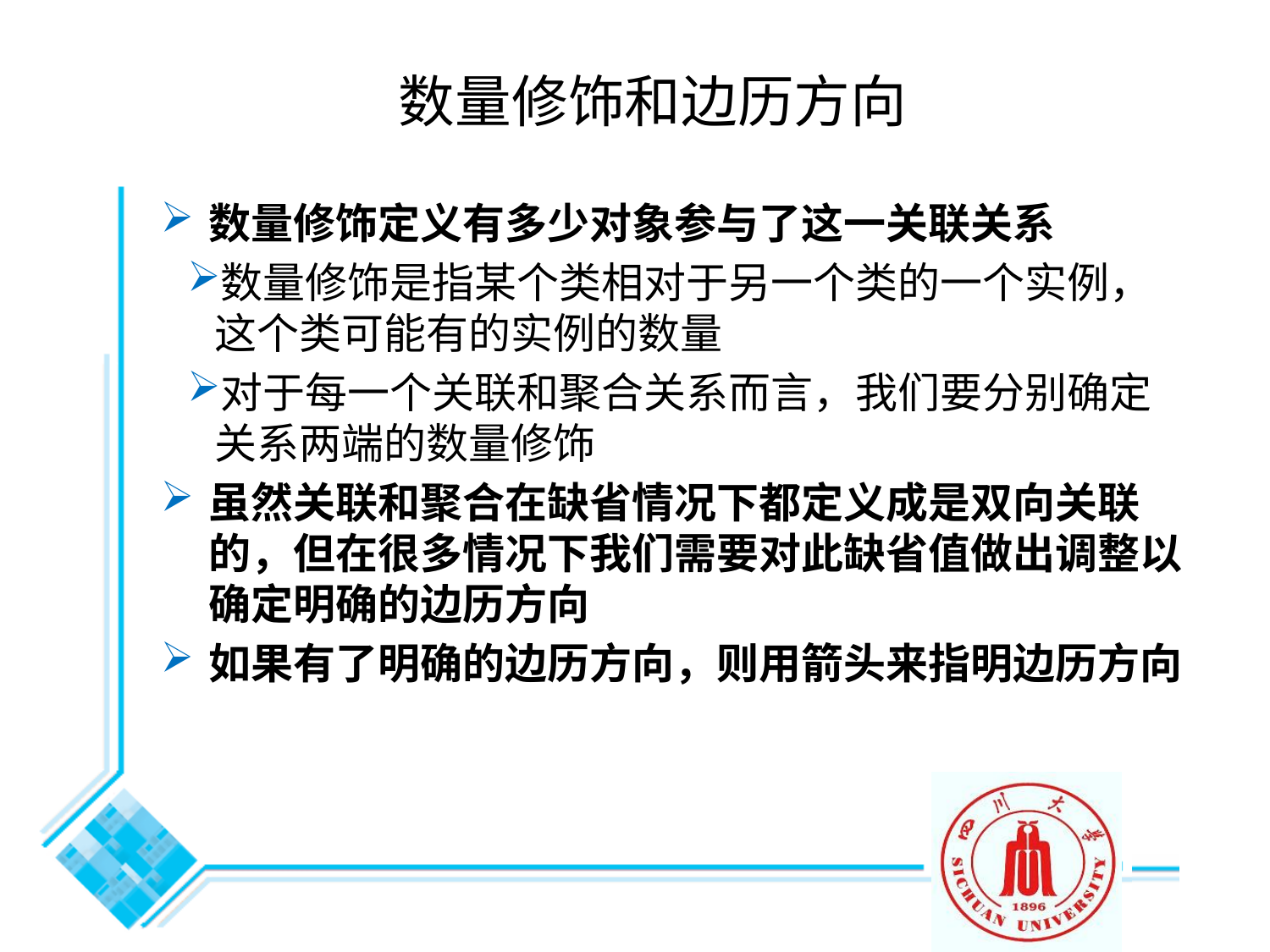

# 数量修饰和边历方向
数量修饰定义有多少对象参与了这一关联关系
数量修饰是指某个类相对于另一个类的一个实例，这个类可能有的实例的数量
对于每一个关联和聚合关系而言，我们要分别确定关系两端的数量修饰
虽然关联和聚合在缺省情况下都定义成是双向关联的，但在很多情况下我们需要对此缺省值做出调整以确定明确的边历方向
如果有了明确的边历方向，则用箭头来指明边历方向